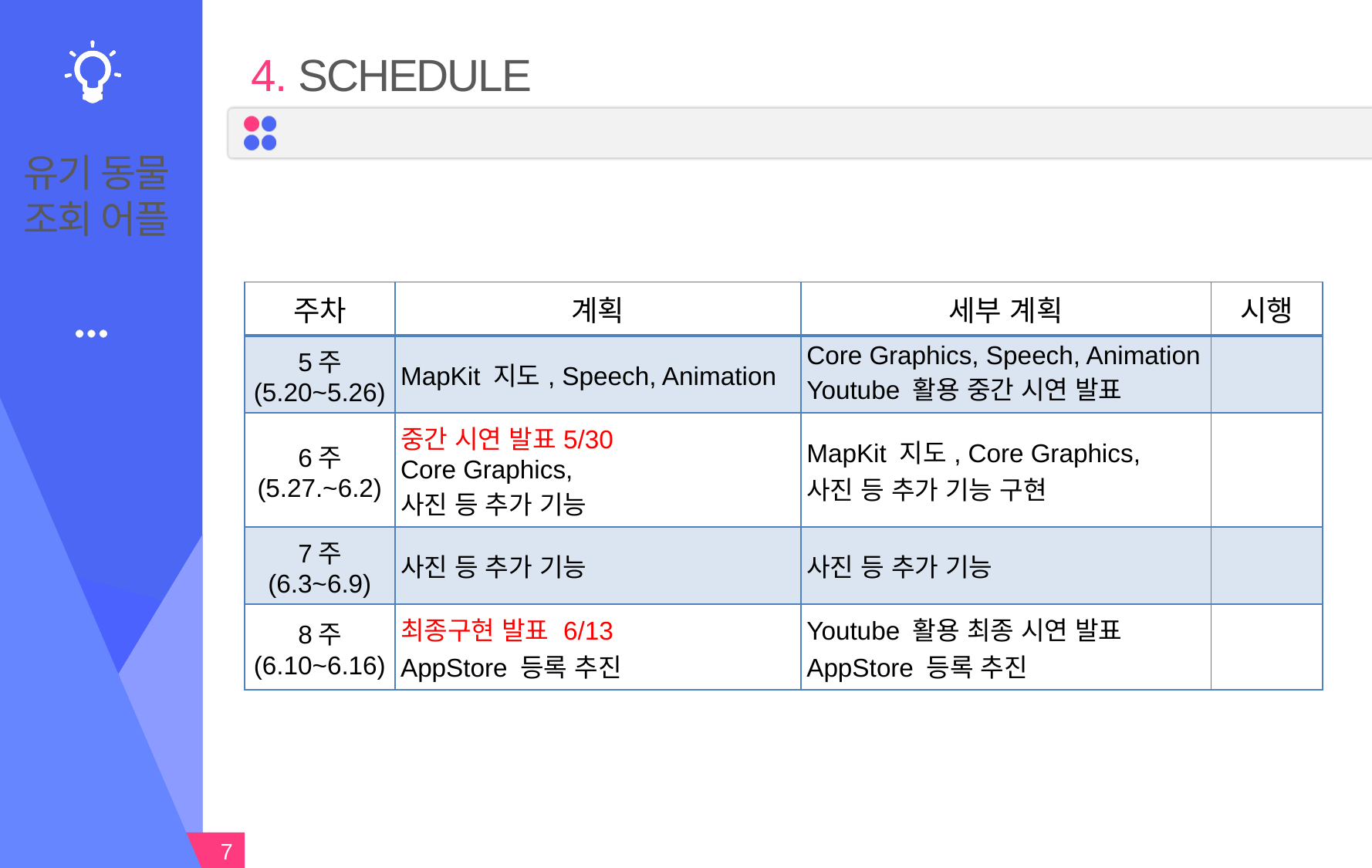

# 유기 동물 조회 어플
 4. SCHEDULE

| 주차 | 계획 | 세부 계획 | 시행 |
| --- | --- | --- | --- |
| 5주 (5.20~5.26) | MapKit 지도, Speech, Animation | Core Graphics, Speech, Animation Youtube 활용 중간 시연 발표 |  |
| 6주 (5.27.~6.2) | 중간 시연 발표5/30 Core Graphics, 사진 등 추가 기능 | MapKit 지도, Core Graphics, 사진 등 추가 기능 구현 |  |
| 7주 (6.3~6.9) | 사진 등 추가 기능 | 사진 등 추가 기능 |  |
| 8주 (6.10~6.16) | 최종구현 발표 6/13 AppStore 등록 추진 | Youtube 활용 최종 시연 발표 AppStore 등록 추진 |  |
7